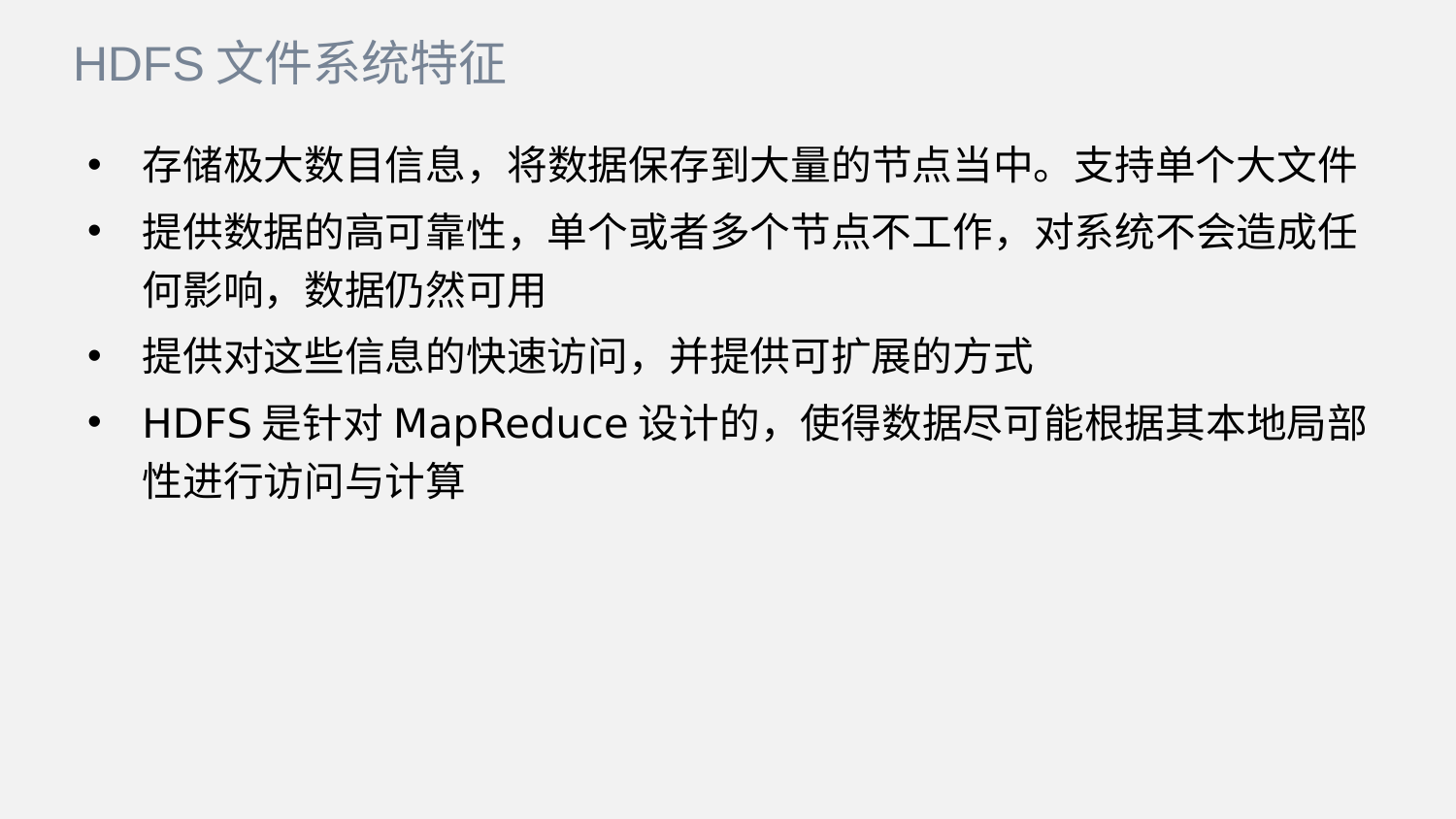

HDFS文件系统特征
存储极大数目信息，将数据保存到大量的节点当中。支持单个大文件
提供数据的高可靠性，单个或者多个节点不工作，对系统不会造成任何影响，数据仍然可用
提供对这些信息的快速访问，并提供可扩展的方式
HDFS是针对MapReduce设计的，使得数据尽可能根据其本地局部性进行访问与计算